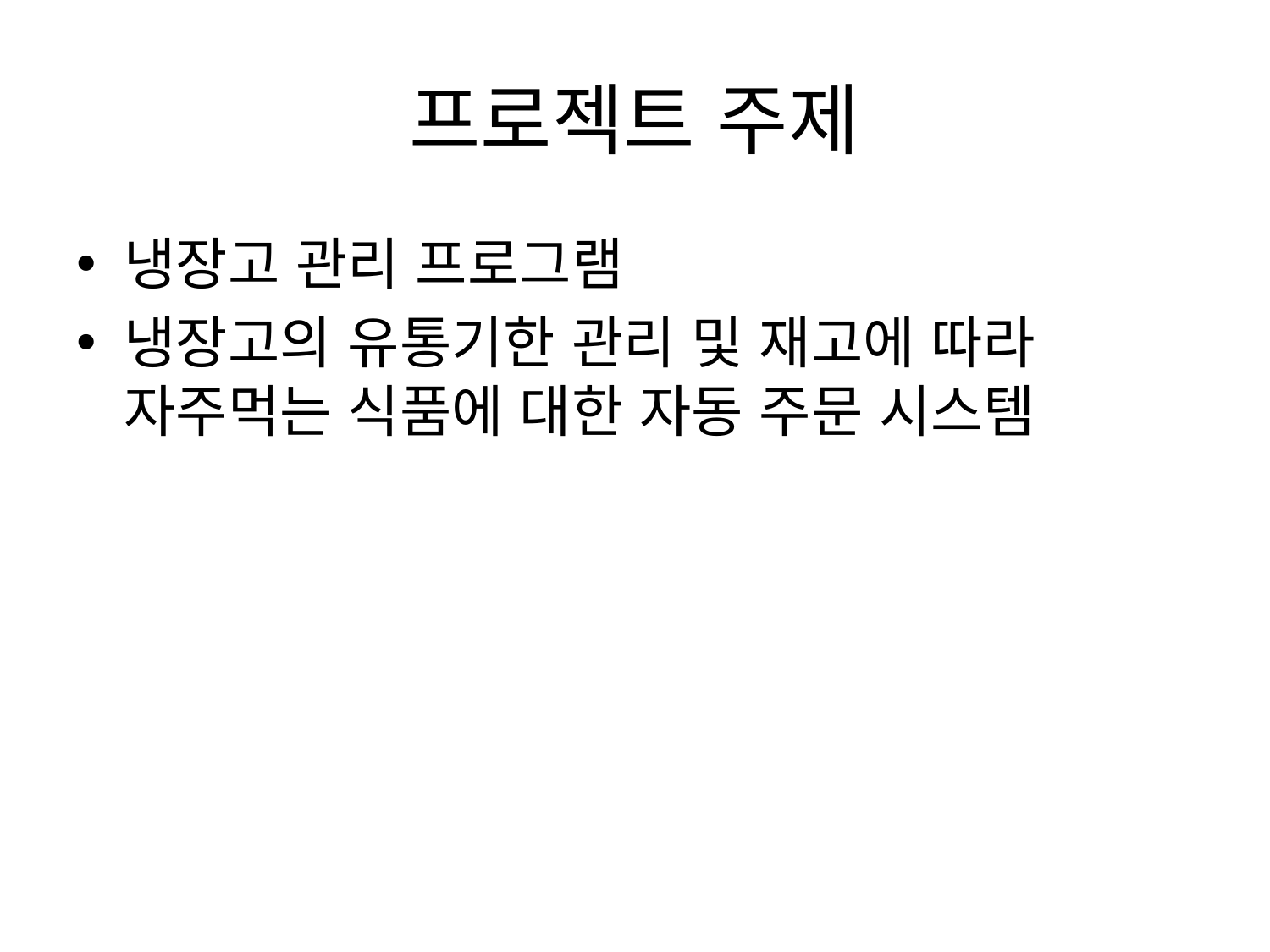

# 프로젝트 주제
냉장고 관리 프로그램
냉장고의 유통기한 관리 및 재고에 따라 자주먹는 식품에 대한 자동 주문 시스템